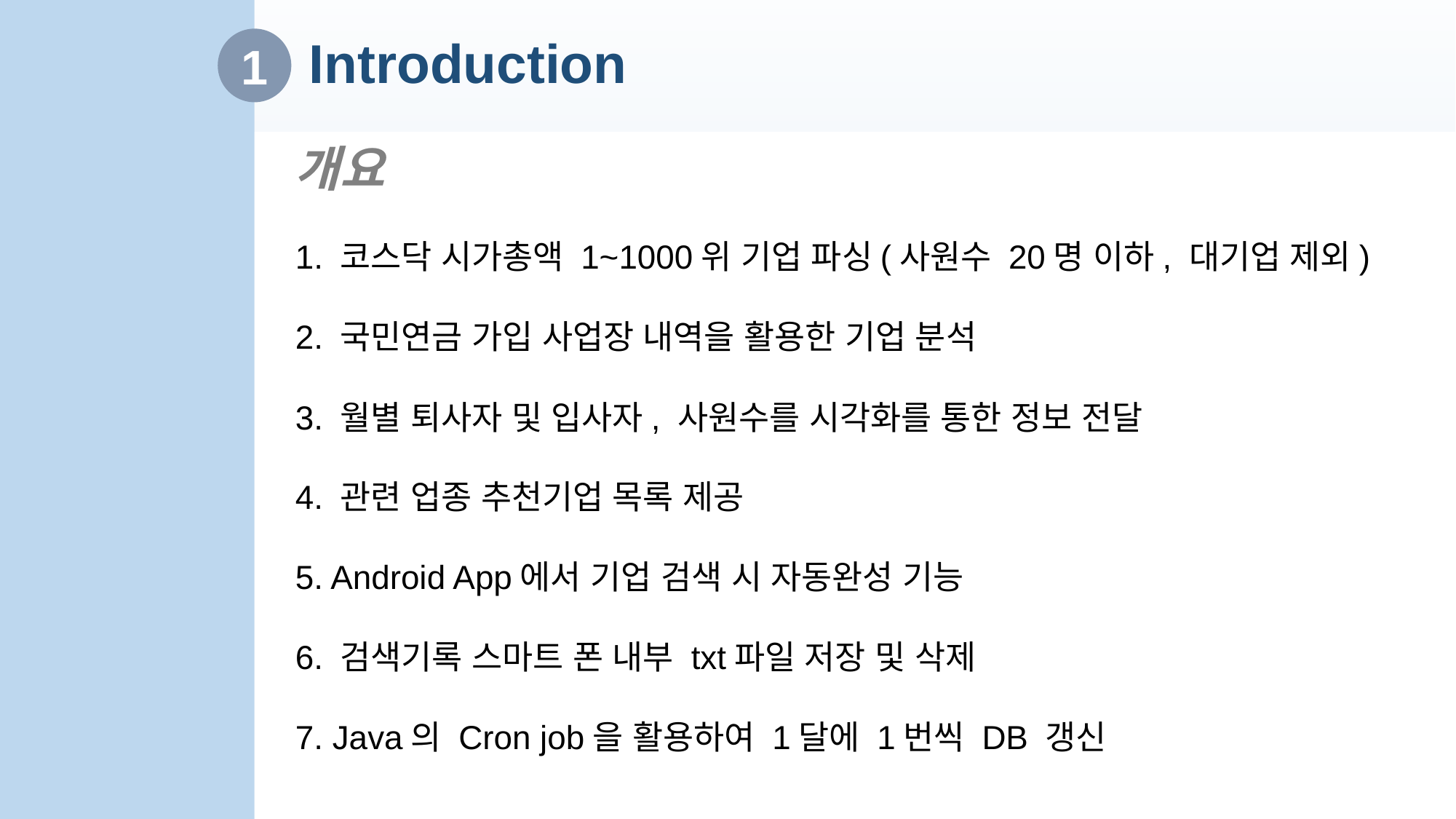

1
Introduction
1
개요
1. 코스닥 시가총액 1~1000위 기업 파싱(사원수 20명 이하, 대기업 제외)
2. 국민연금 가입 사업장 내역을 활용한 기업 분석
3. 월별 퇴사자 및 입사자, 사원수를 시각화를 통한 정보 전달
4. 관련 업종 추천기업 목록 제공
5. Android App에서 기업 검색 시 자동완성 기능
6. 검색기록 스마트 폰 내부 txt파일 저장 및 삭제
7. Java의 Cron job을 활용하여 1달에 1번씩 DB 갱신